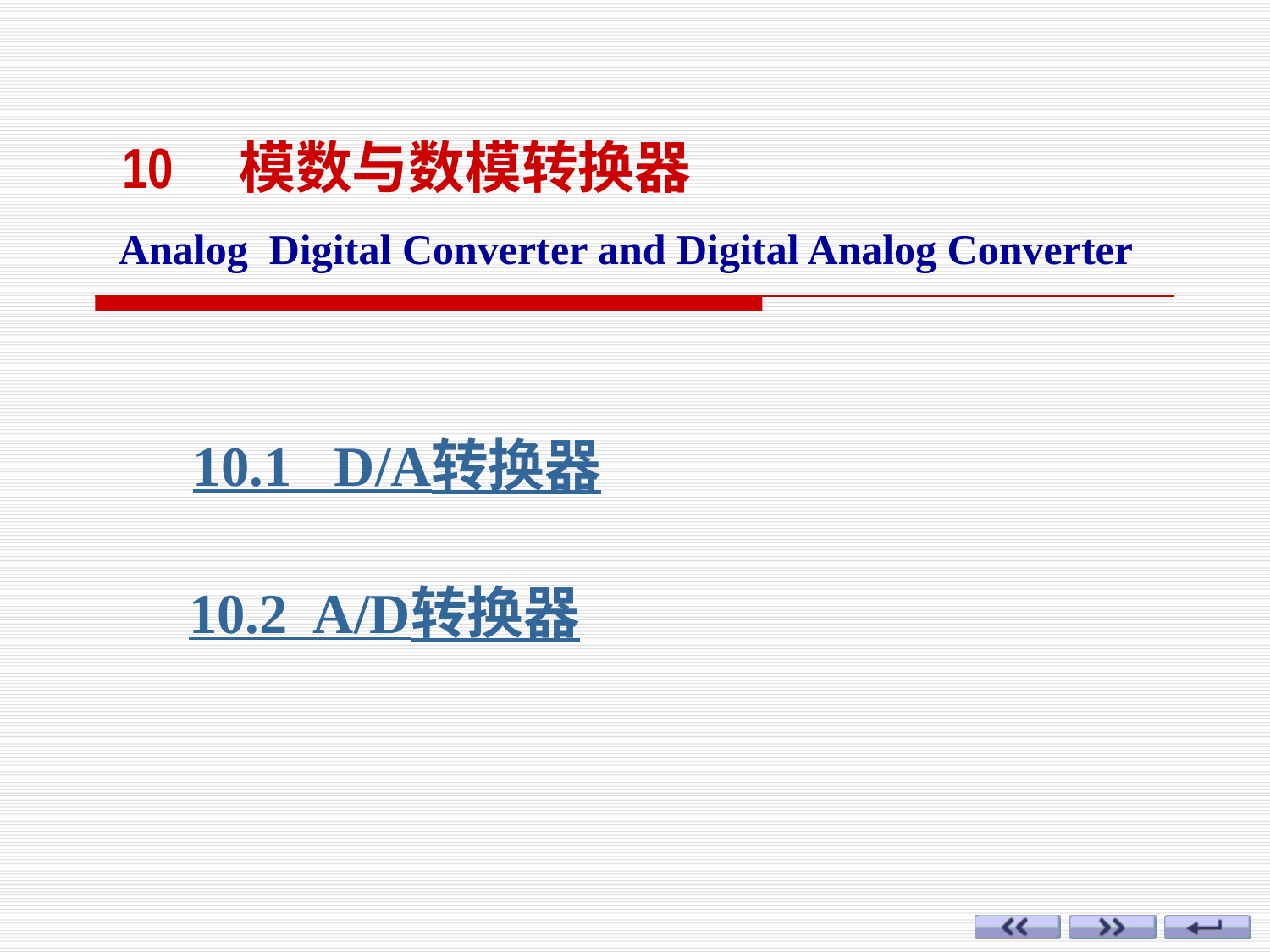

10    模数与数模转换器
Analog  Digital Converter and Digital Analog Converter

10.1   D/A转换器
10.2  A/D转换器